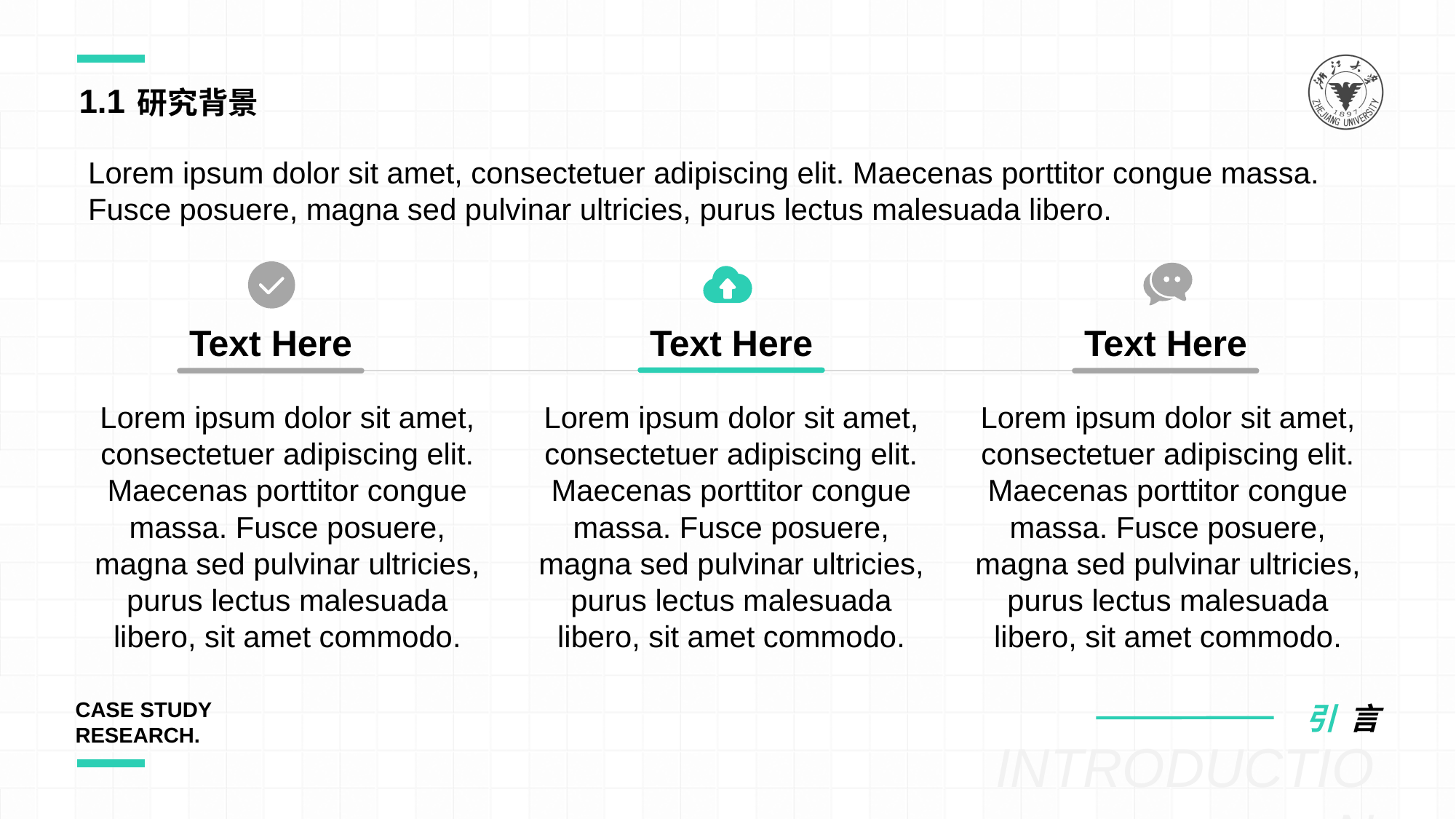

1.1
研究背景
Lorem ipsum dolor sit amet, consectetuer adipiscing elit. Maecenas porttitor congue massa. Fusce posuere, magna sed pulvinar ultricies, purus lectus malesuada libero.

Text Here
Text Here
Text Here

Lorem ipsum dolor sit amet, consectetuer adipiscing elit. Maecenas porttitor congue massa. Fusce posuere, magna sed pulvinar ultricies, purus lectus malesuada libero, sit amet commodo.
Lorem ipsum dolor sit amet, consectetuer adipiscing elit. Maecenas porttitor congue massa. Fusce posuere, magna sed pulvinar ultricies, purus lectus malesuada libero, sit amet commodo.
Lorem ipsum dolor sit amet, consectetuer adipiscing elit. Maecenas porttitor congue massa. Fusce posuere, magna sed pulvinar ultricies, purus lectus malesuada libero, sit amet commodo.
CASE STUDY
RESEARCH.
引 言
INTRODUCTION